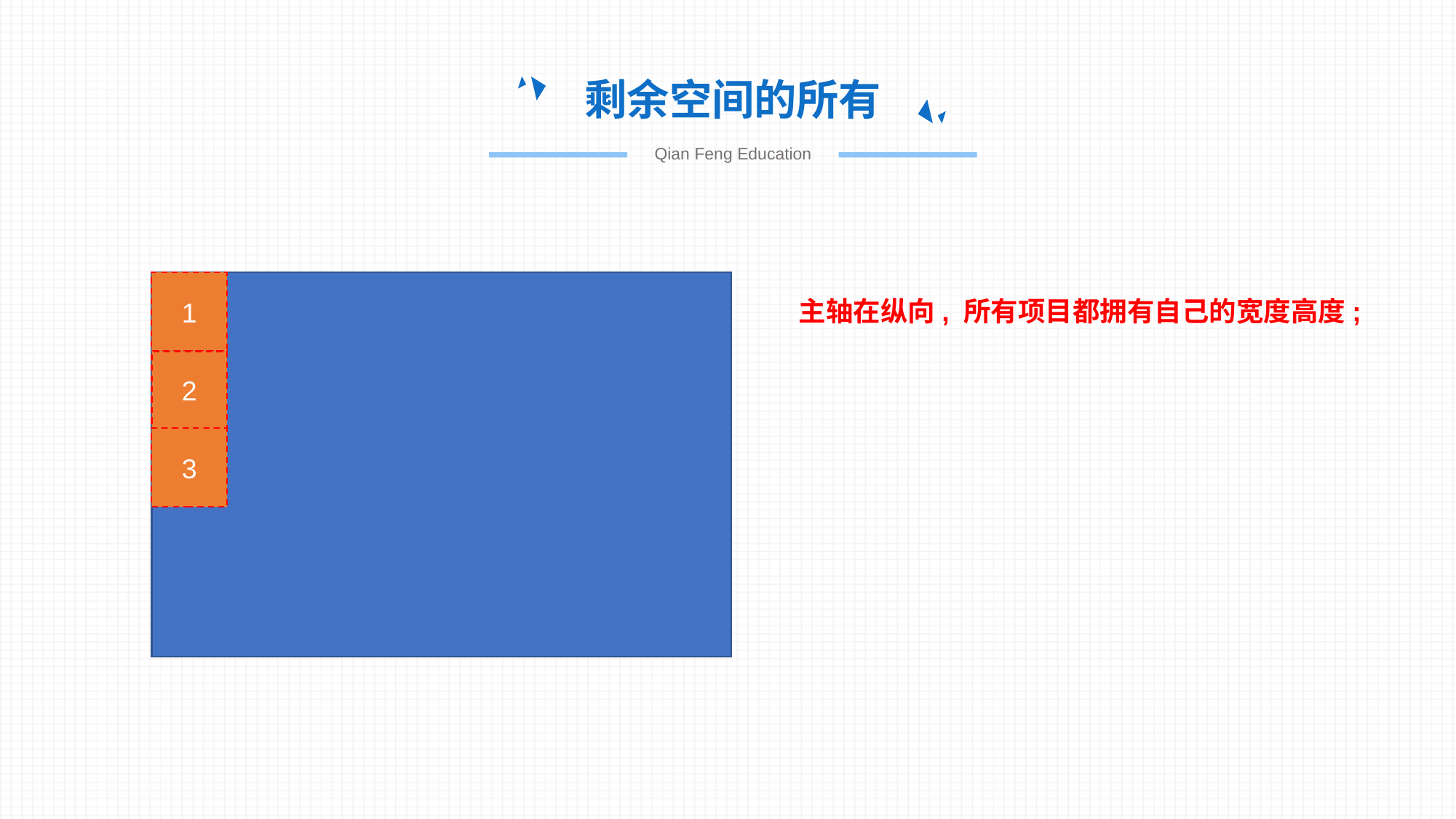

剩余空间的所有

Qian Feng Education

主轴在纵向, 所有项目都拥有自己的宽度高度;
1
2
3